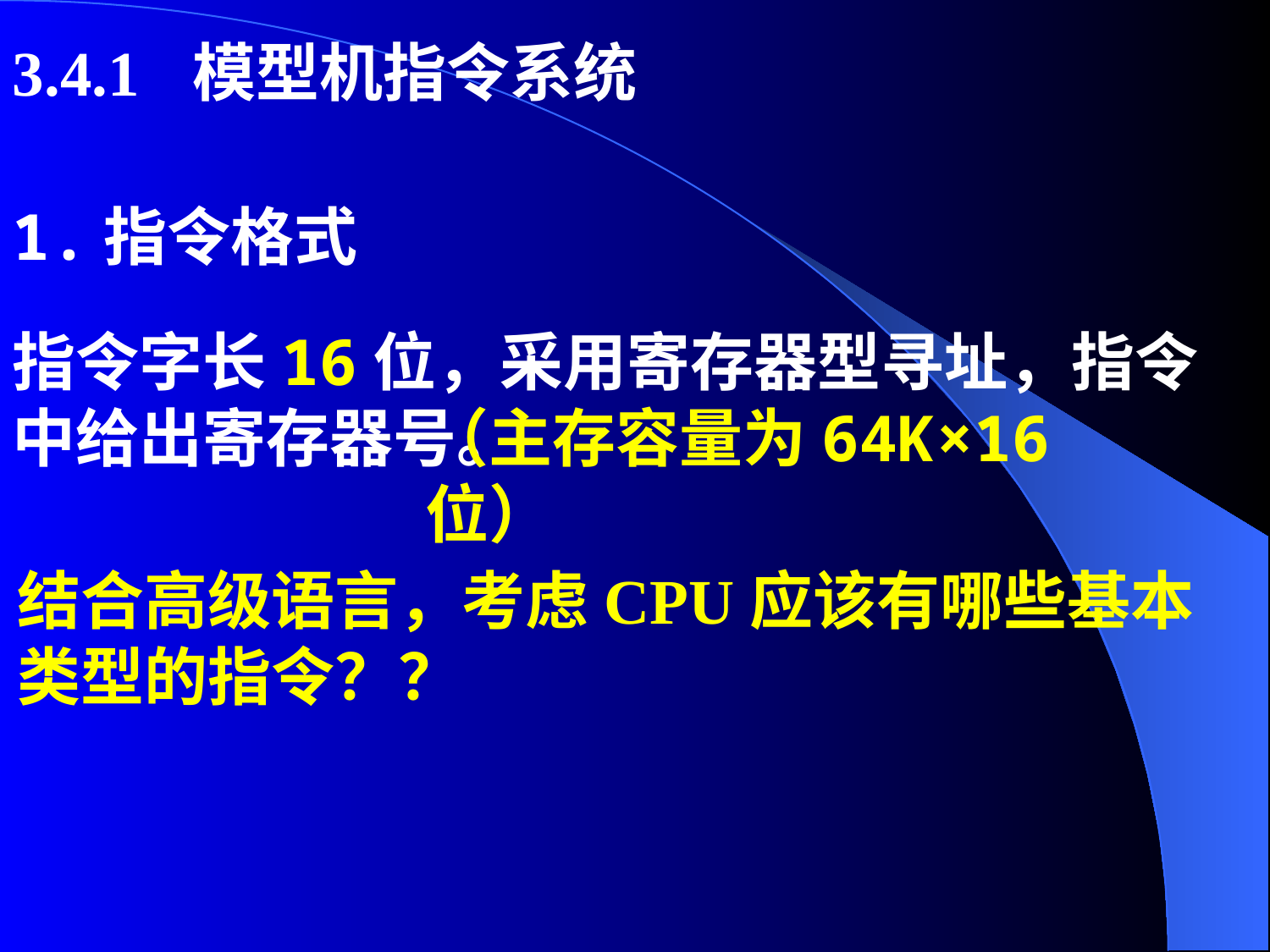

3.4.1 模型机指令系统
1.指令格式
指令字长16位，采用寄存器型寻址，指令中给出寄存器号。
（主存容量为64K×16位）
结合高级语言，考虑CPU应该有哪些基本类型的指令？？